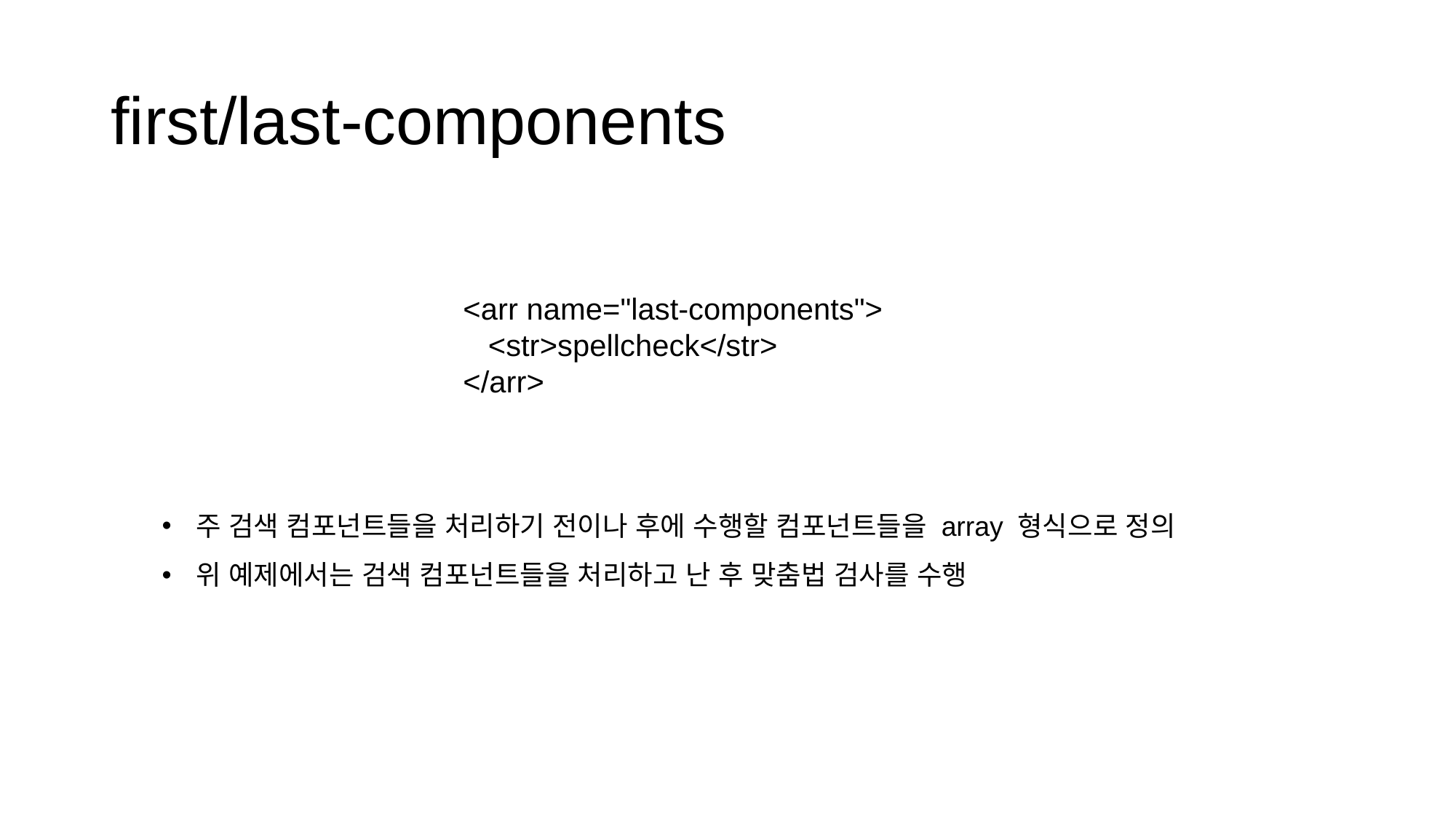

# first/last-components
<arr name="last-components">
   <str>spellcheck</str>
</arr>
주 검색 컴포넌트들을 처리하기 전이나 후에 수행할 컴포넌트들을 array 형식으로 정의
위 예제에서는 검색 컴포넌트들을 처리하고 난 후 맞춤법 검사를 수행